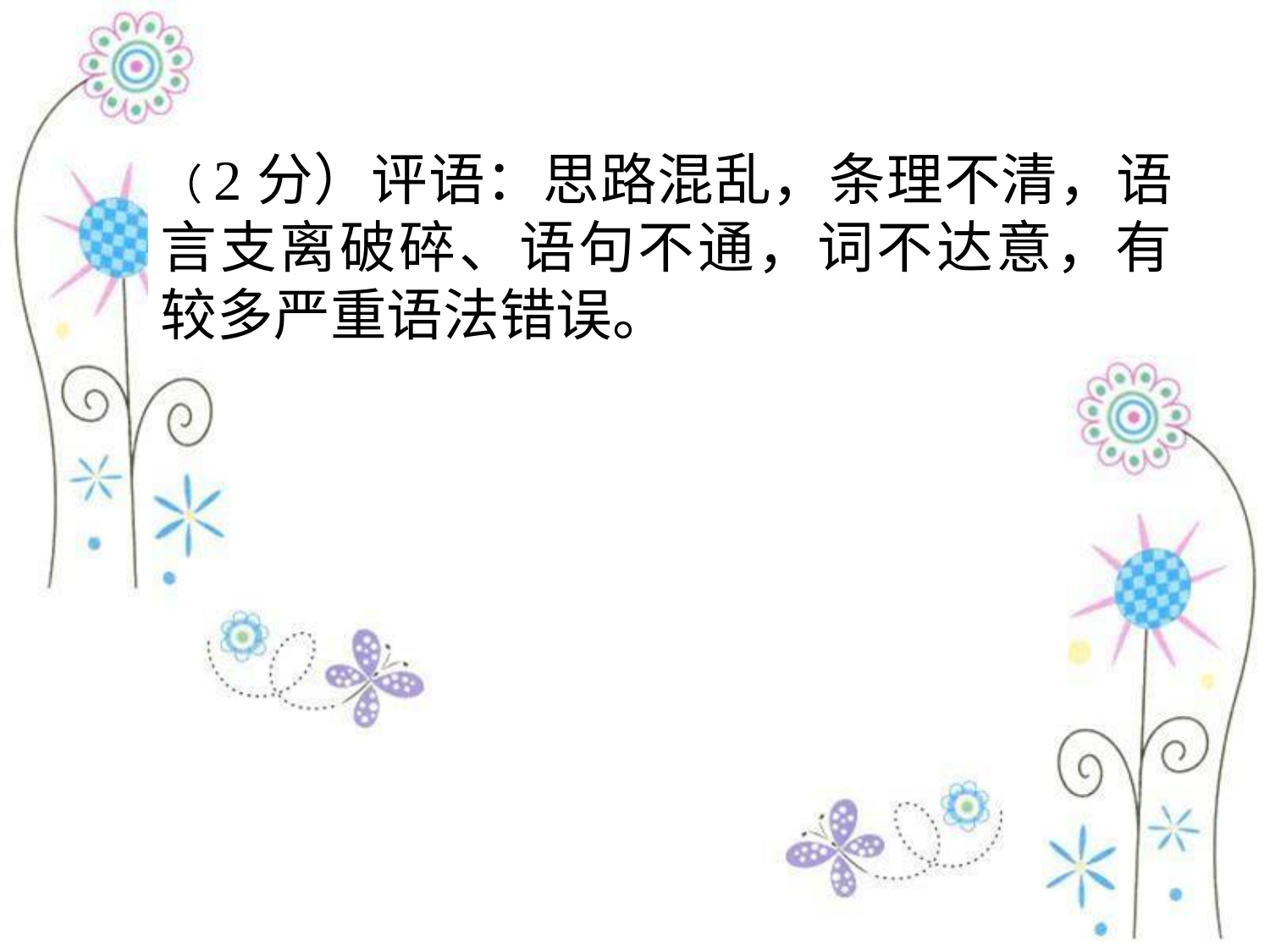

（2分）评语：思路混乱，条理不清，语言支离破碎、语句不通，词不达意，有较多严重语法错误。